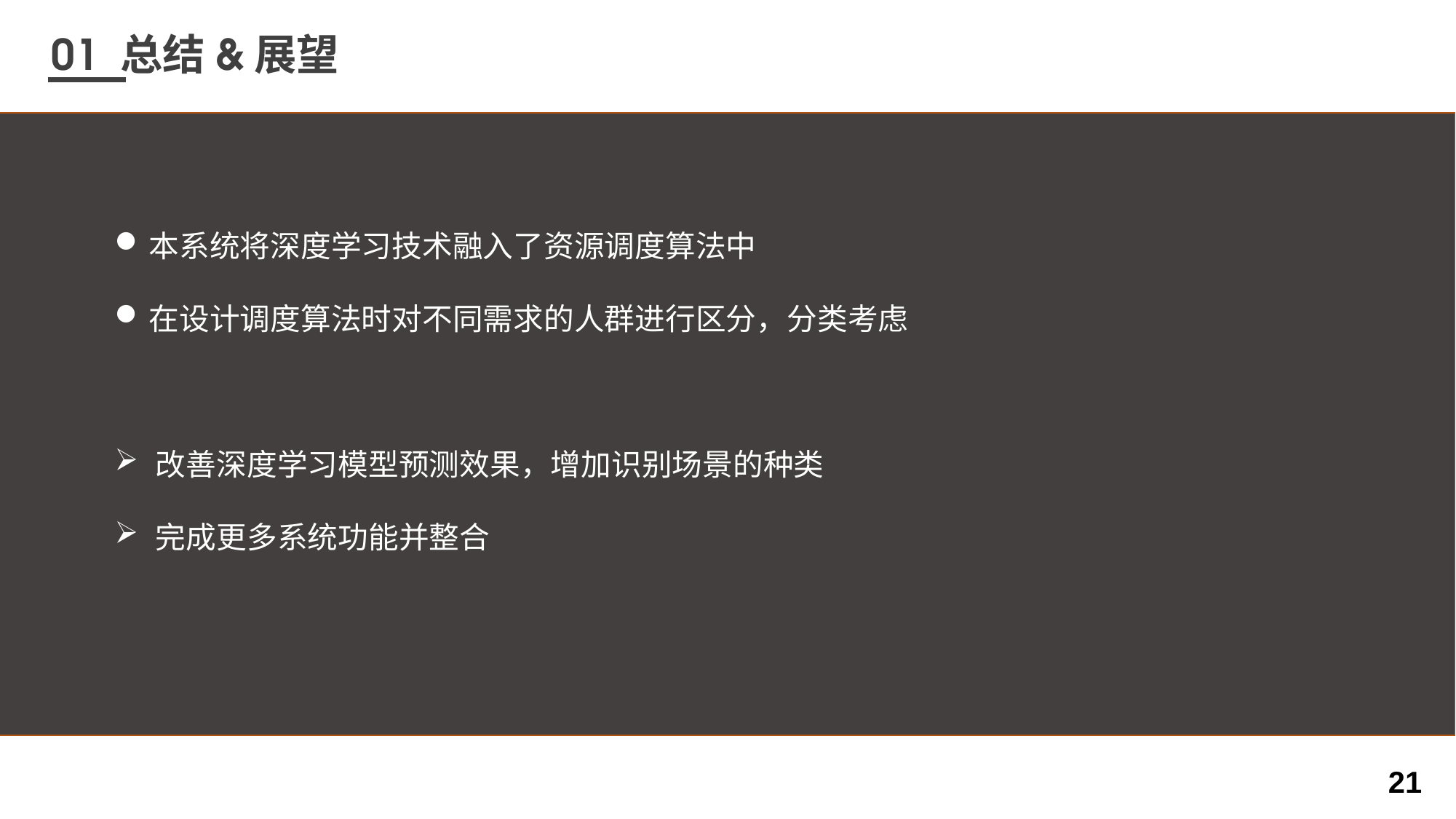

01 总结&展望

本系统将深度学习技术融入了资源调度算法中
在设计调度算法时对不同需求的人群进行区分，分类考虑

改善深度学习模型预测效果，增加识别场景的种类
完成更多系统功能并整合

21